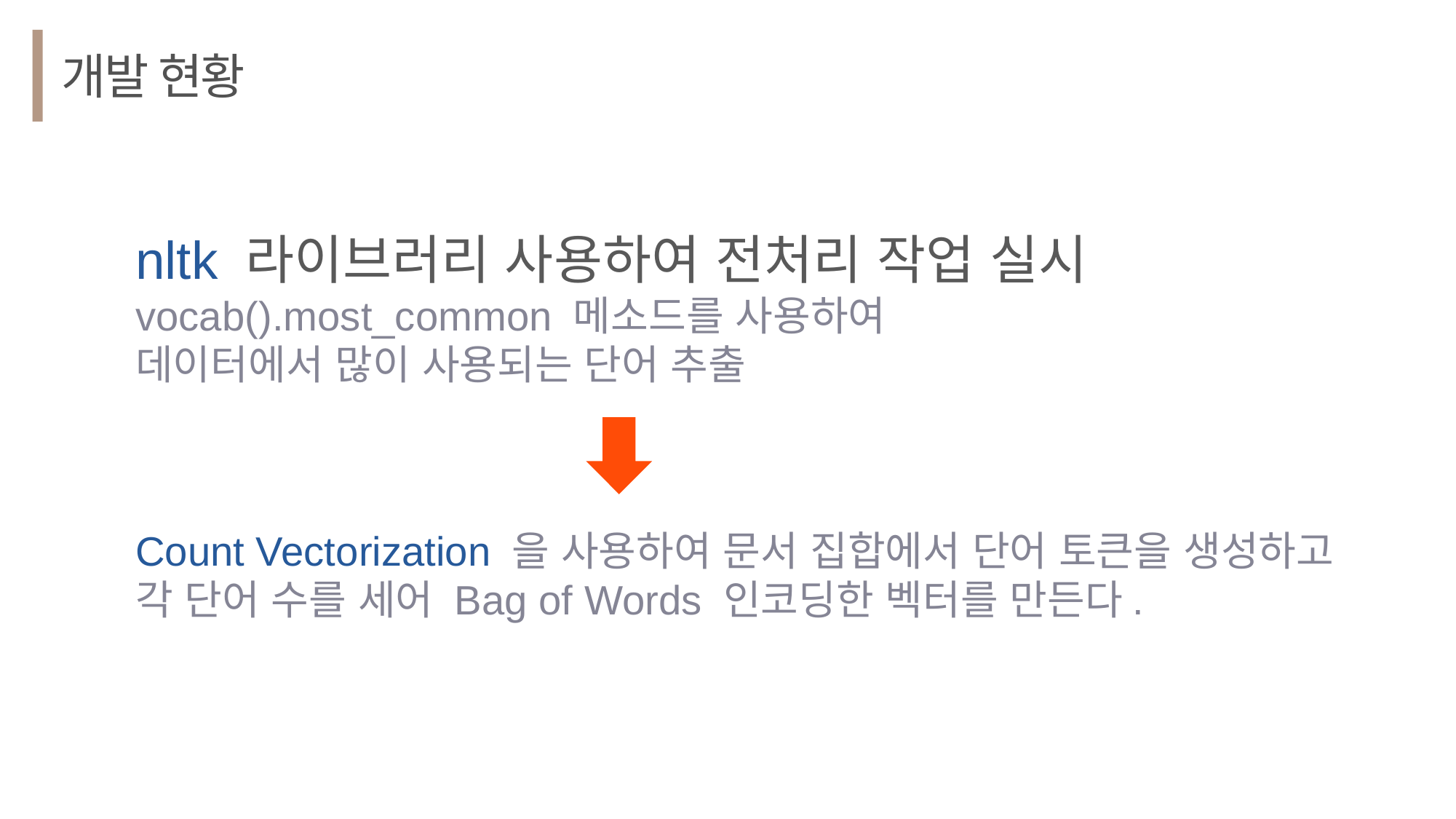

개발 현황
nltk 라이브러리 사용하여 전처리 작업 실시
vocab().most_common 메소드를 사용하여
데이터에서 많이 사용되는 단어 추출

Count Vectorization 을 사용하여 문서 집합에서 단어 토큰을 생성하고
각 단어 수를 세어 Bag of Words 인코딩한 벡터를 만든다.